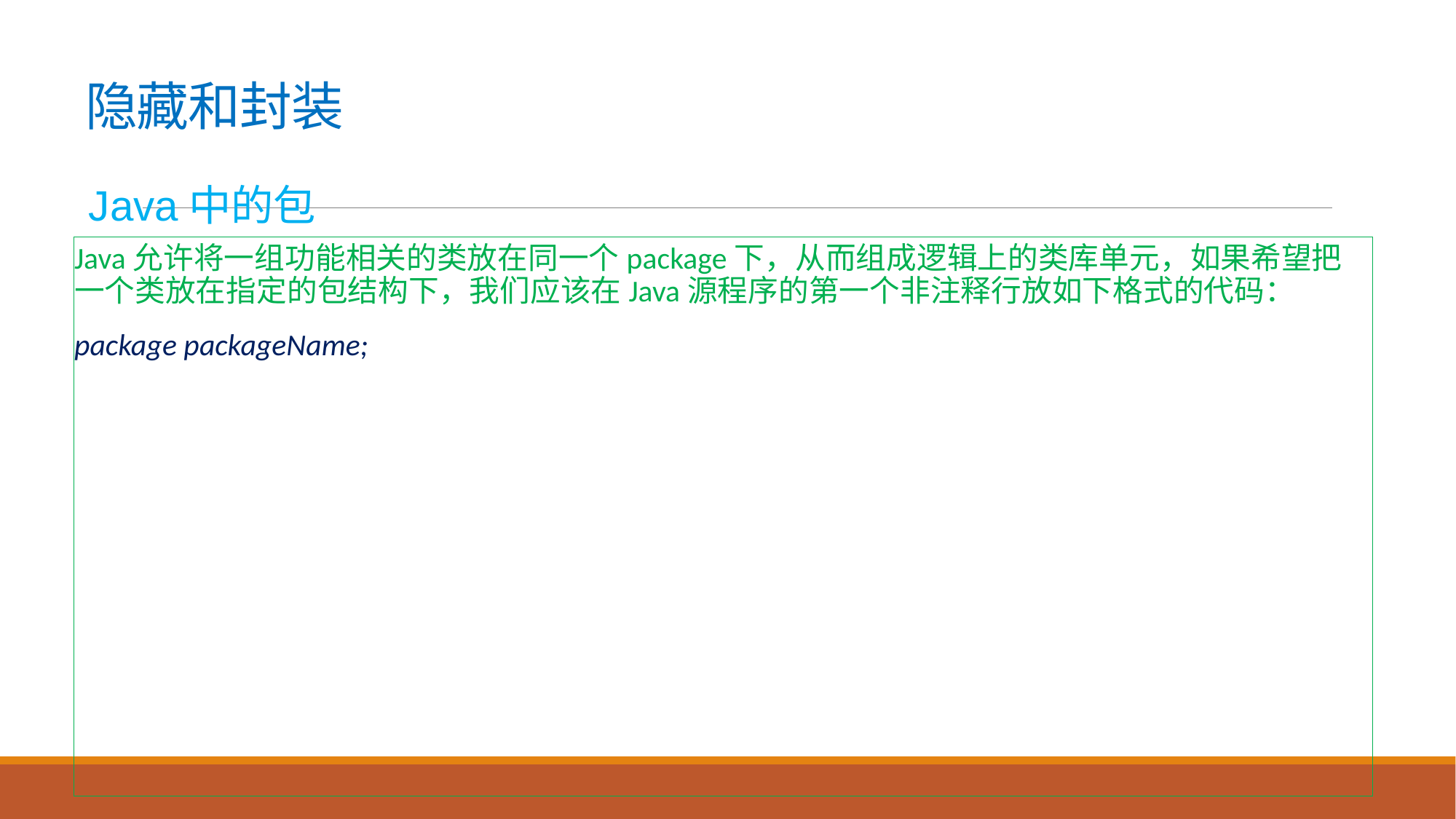

# 隐藏和封装
Java中的包
Java允许将一组功能相关的类放在同一个package下，从而组成逻辑上的类库单元，如果希望把一个类放在指定的包结构下，我们应该在Java源程序的第一个非注释行放如下格式的代码：
package packageName;